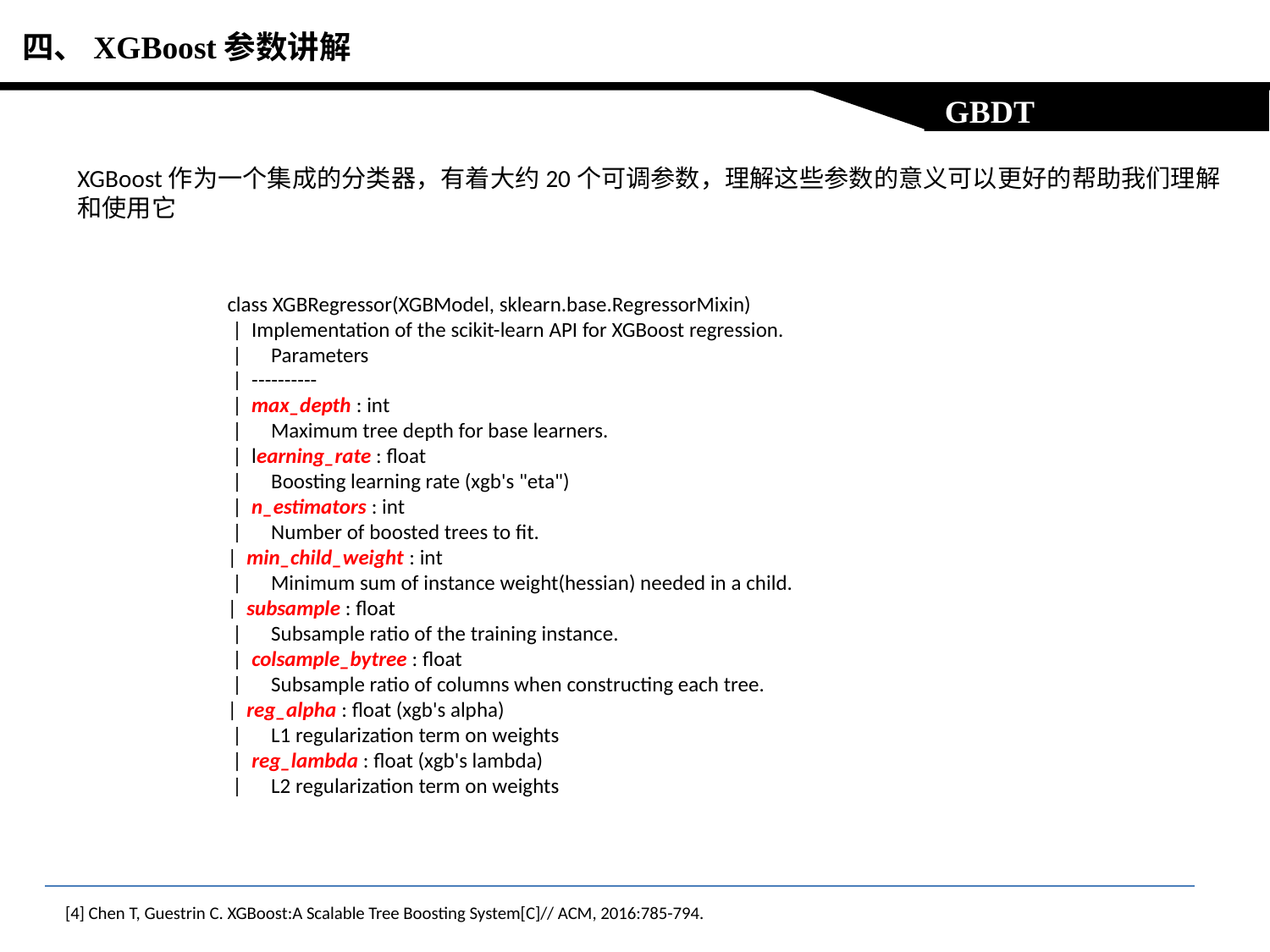

四、XGBoost参数讲解

 GBDT
XGBoost作为一个集成的分类器，有着大约20个可调参数，理解这些参数的意义可以更好的帮助我们理解和使用它
class XGBRegressor(XGBModel, sklearn.base.RegressorMixin)
 |  Implementation of the scikit-learn API for XGBoost regression.
 |      Parameters
 |  ----------
 |  max_depth : int
 |      Maximum tree depth for base learners.
 |  learning_rate : float
 |      Boosting learning rate (xgb's "eta")
 |  n_estimators : int
 |      Number of boosted trees to fit.
|  min_child_weight : int
 |      Minimum sum of instance weight(hessian) needed in a child.
|  subsample : float
 |      Subsample ratio of the training instance.
 |  colsample_bytree : float
 |      Subsample ratio of columns when constructing each tree.
|  reg_alpha : float (xgb's alpha)
 |      L1 regularization term on weights
 |  reg_lambda : float (xgb's lambda)
 |      L2 regularization term on weights
[4] Chen T, Guestrin C. XGBoost:A Scalable Tree Boosting System[C]// ACM, 2016:785-794.